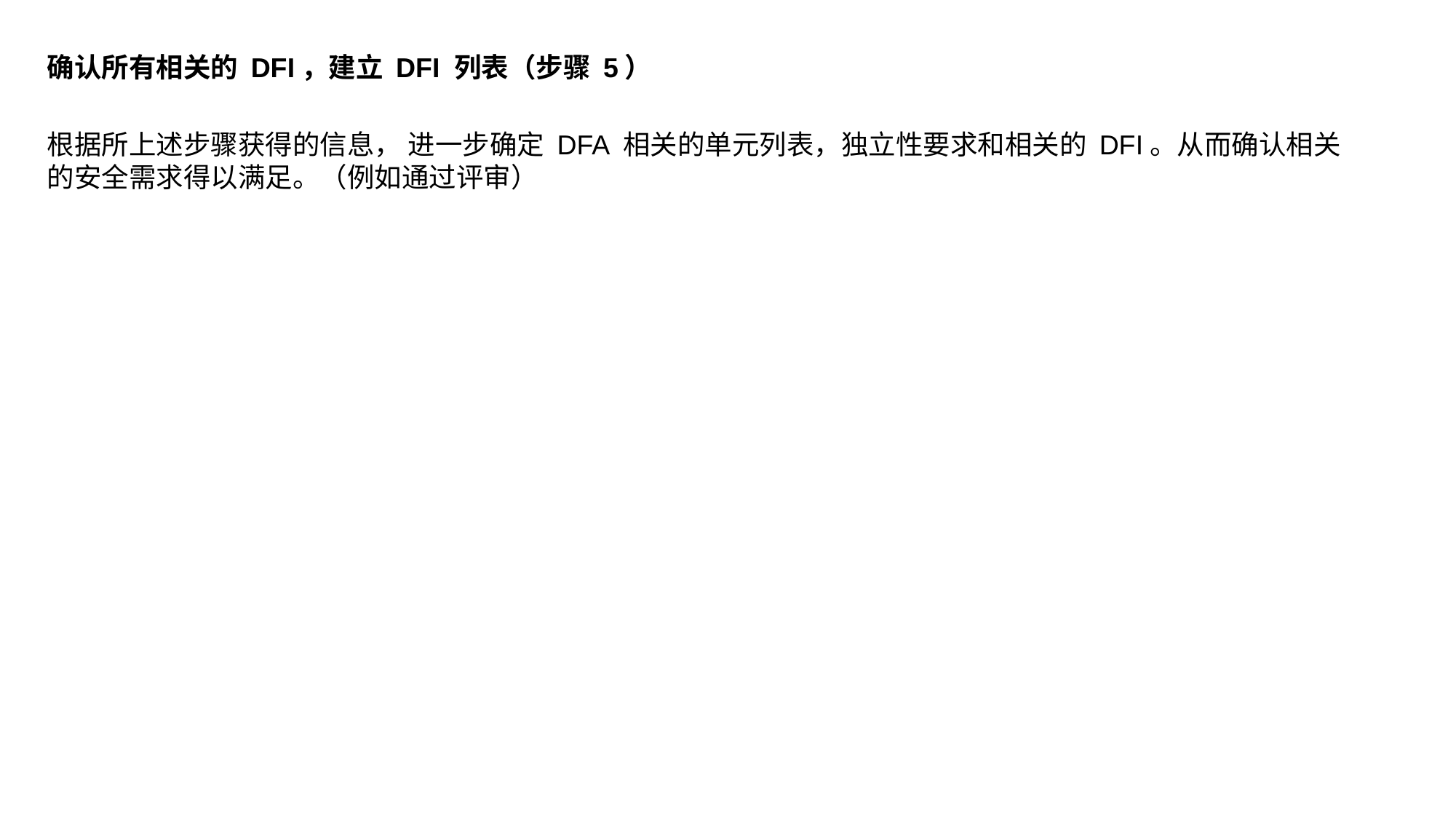

确认所有相关的 DFI，建立 DFI 列表（步骤 5）
根据所上述步骤获得的信息， 进一步确定 DFA 相关的单元列表，独立性要求和相关的 DFI。从而确认相关的安全需求得以满足。（例如通过评审）